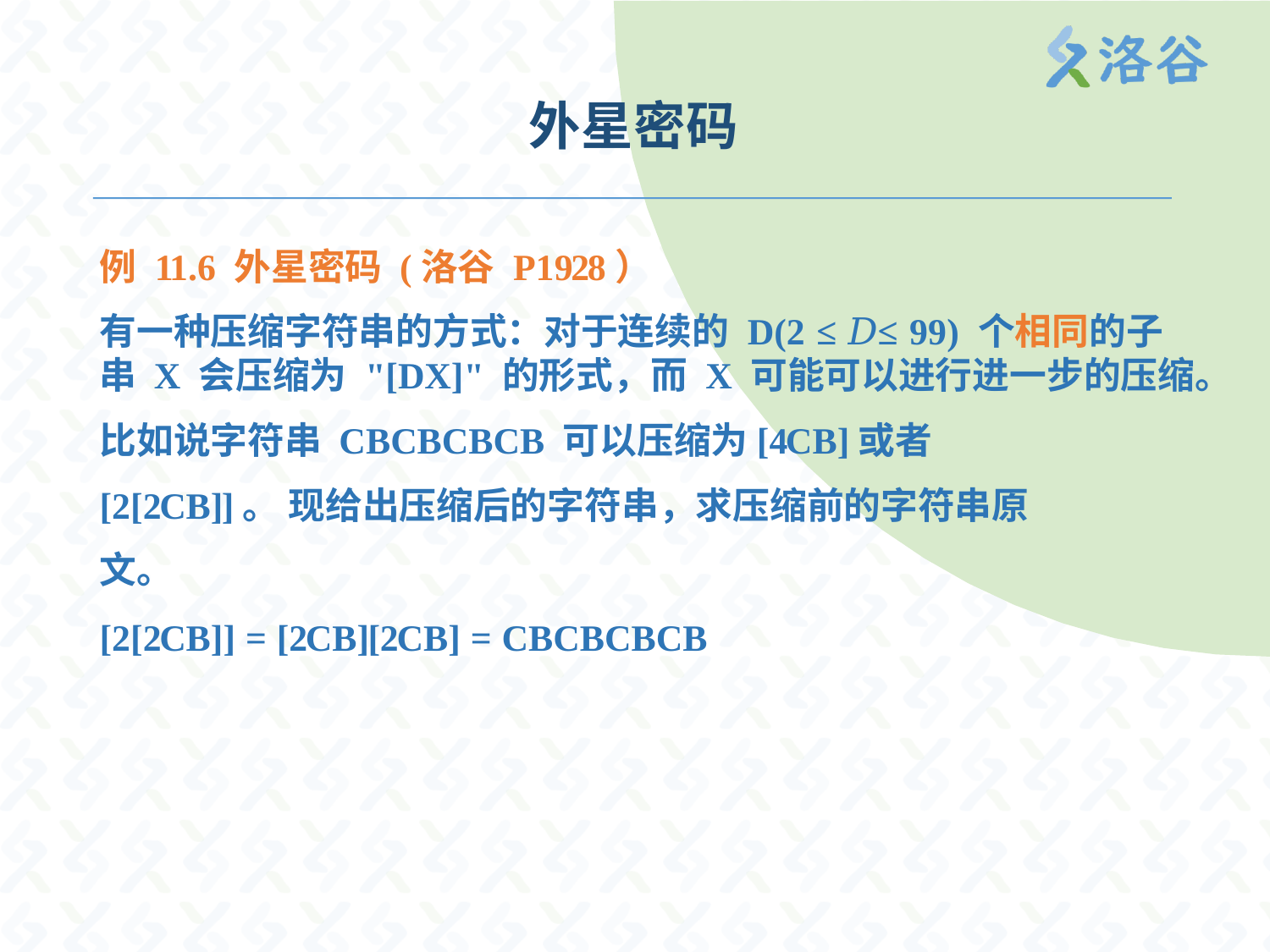

# 外星密码

例 11.6 外星密码 (洛谷 P1928）

有一种压缩字符串的方式：对于连续的 D(2 ≤ 𝐷≤ 99) 个相同的子
串 X 会压缩为 "[DX]" 的形式，而 X 可能可以进行进一步的压缩。
比如说字符串 CBCBCBCB 可以压缩为[4CB]或者[2[2CB]]。 现给出压缩后的字符串，求压缩前的字符串原文。

[2[2CB]] = [2CB][2CB] = CBCBCBCB